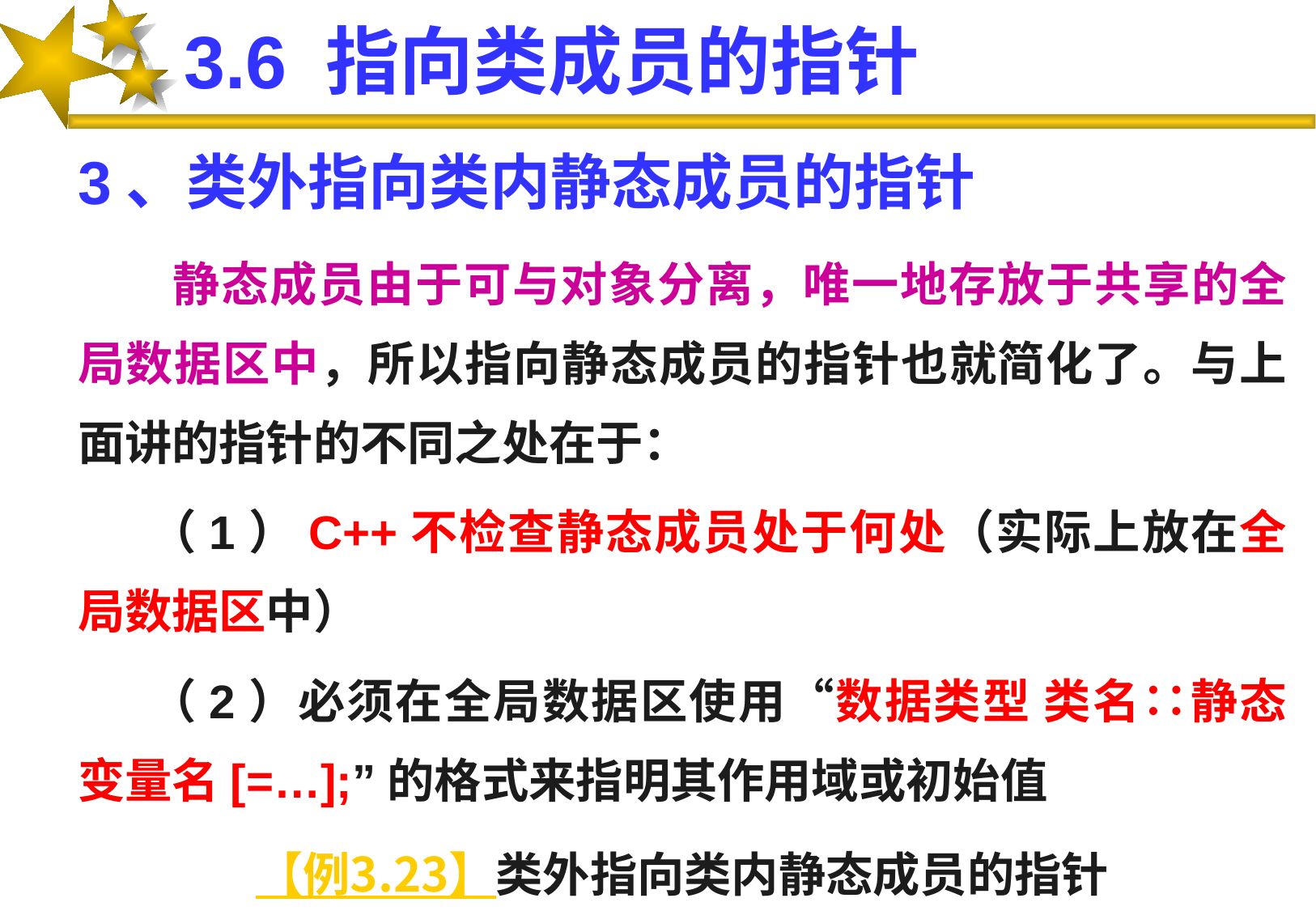

# 3.6 指向类成员的指针
3、类外指向类内静态成员的指针
静态成员由于可与对象分离，唯一地存放于共享的全局数据区中，所以指向静态成员的指针也就简化了。与上面讲的指针的不同之处在于：
（1）C++不检查静态成员处于何处（实际上放在全局数据区中）
（2）必须在全局数据区使用“数据类型 类名∷静态变量名[=…];”的格式来指明其作用域或初始值
【例3.23】类外指向类内静态成员的指针